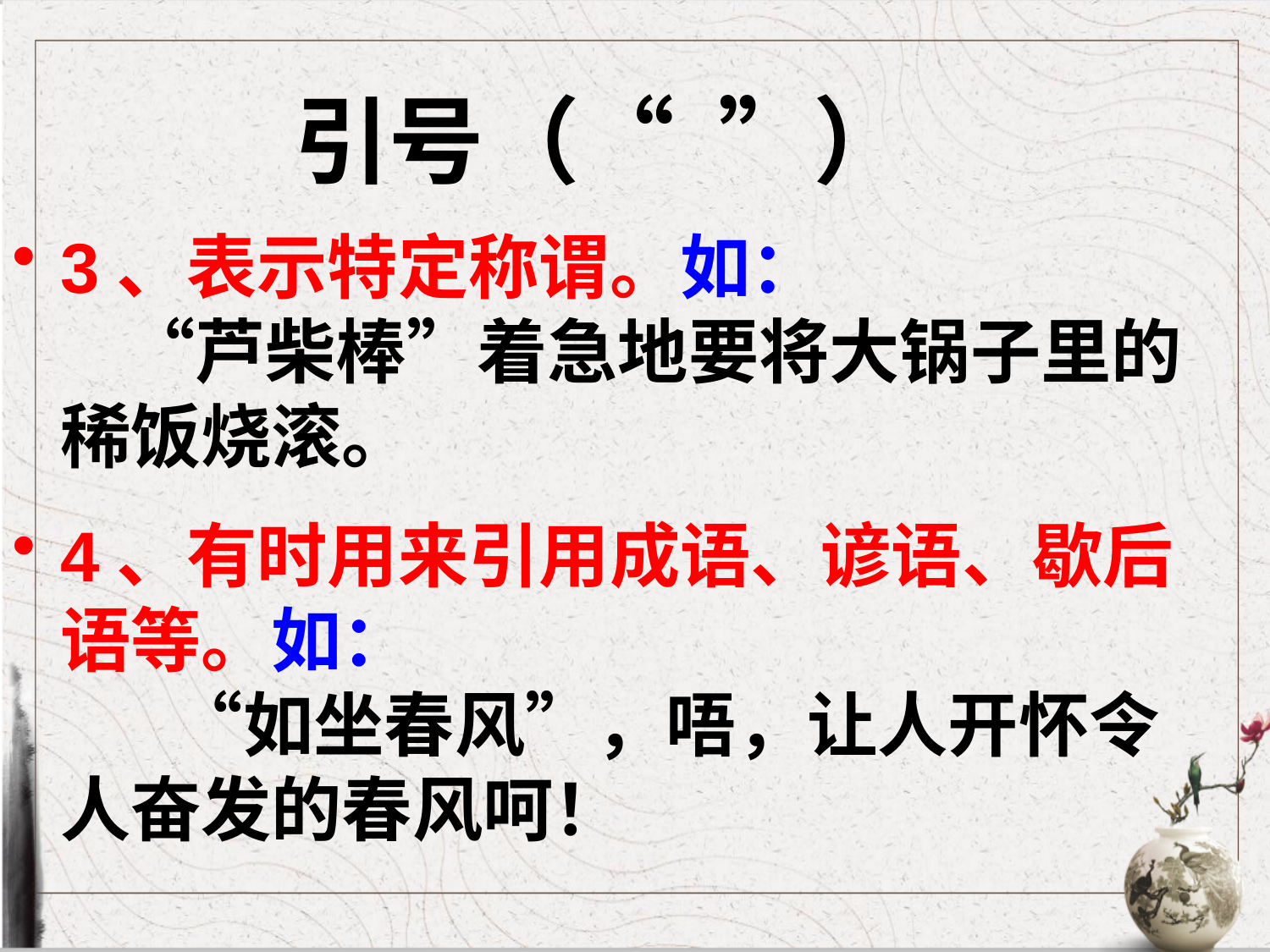

# 引号（“  ”）
3、表示特定称谓。如：
    “芦柴棒”着急地要将大锅子里的稀饭烧滚。
4、有时用来引用成语、谚语、歇后语等。如：
       “如坐春风”，唔，让人开怀令人奋发的春风呵！